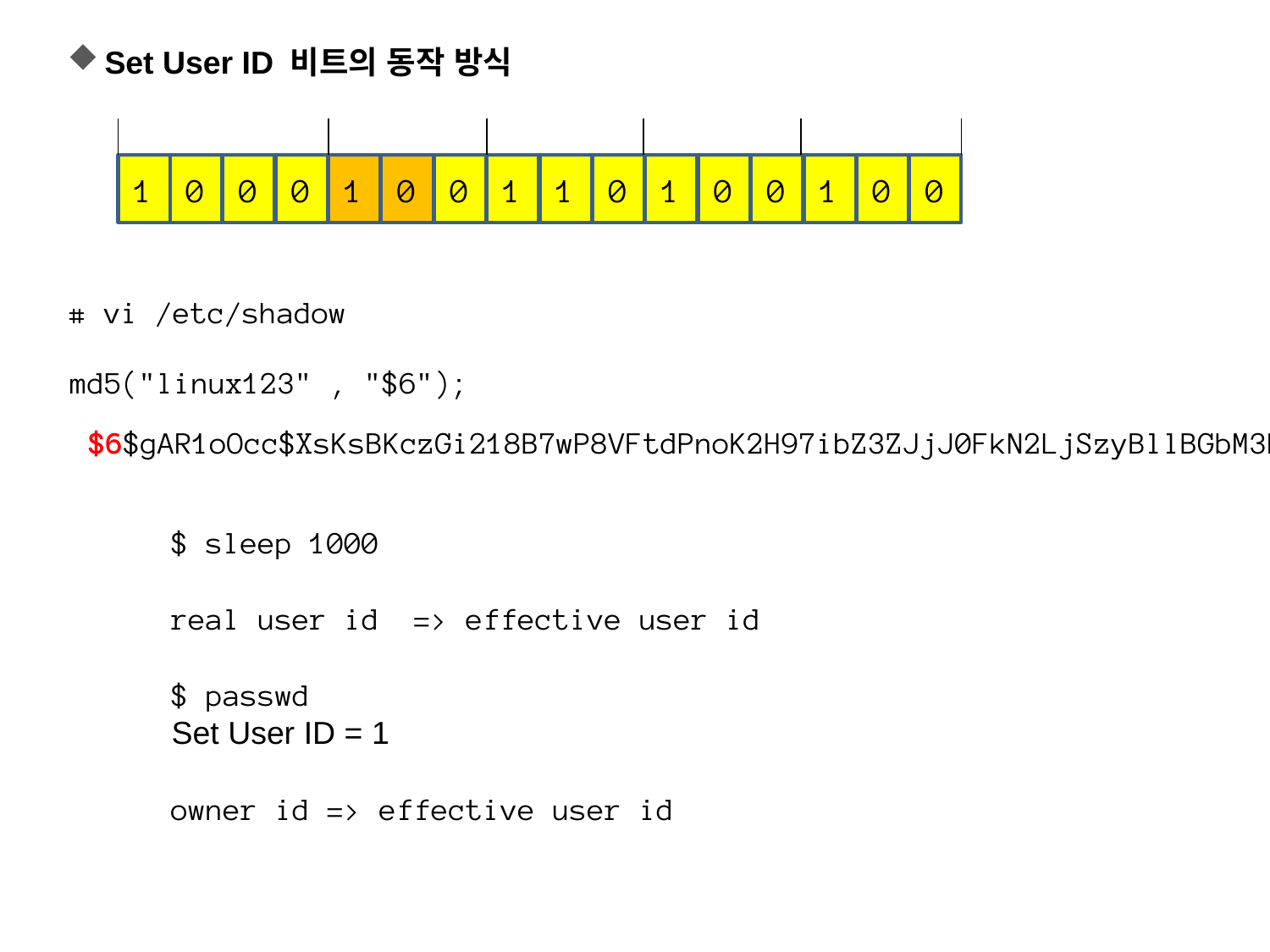

Set User ID 비트의 동작 방식

1
0
0
0
1
0
0
1
1
0
1
0
0
1
0
0
# vi /etc/shadow
md5("linux123" , "$6");
$6$gAR1oOcc$XsKsBKczGi218B7wP8VFtdPnoK2H97ibZ3ZJjJ0FkN2LjSzyBllBGbM3h8AQBUVEFHYo8YA8nAELOcuxW6DxR0
$ sleep 1000

real user id  => effective user id

$ passwd
Set User ID = 1

owner id => effective user id